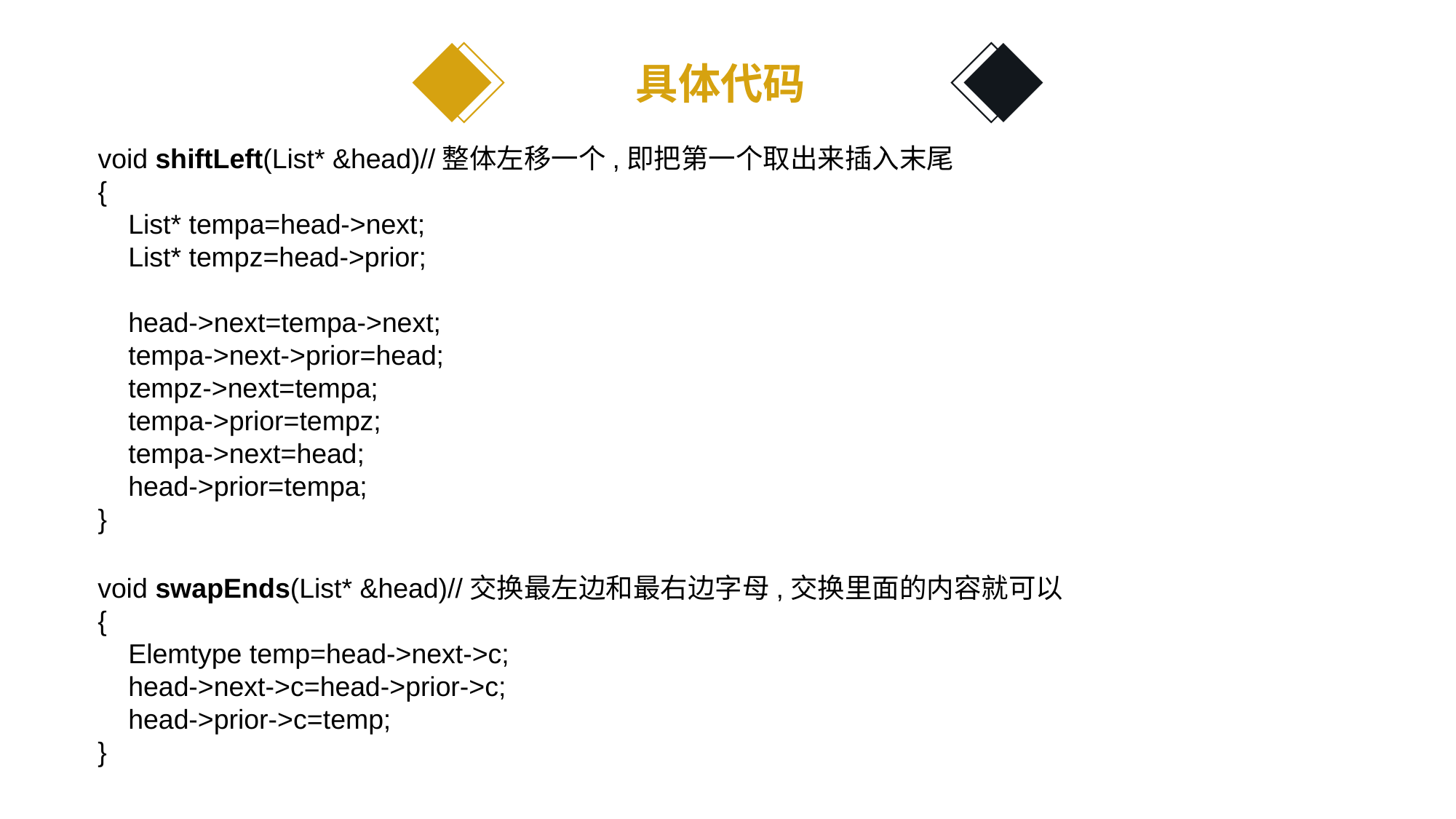

具体代码
void shiftLeft(List* &head)//整体左移一个,即把第一个取出来插入末尾
{
    List* tempa=head->next;
    List* tempz=head->prior;

    head->next=tempa->next;
    tempa->next->prior=head;
    tempz->next=tempa;
    tempa->prior=tempz;
    tempa->next=head;
    head->prior=tempa;
}
void swapEnds(List* &head)//交换最左边和最右边字母,交换里面的内容就可以
{
    Elemtype temp=head->next->c;
    head->next->c=head->prior->c;
    head->prior->c=temp;
}